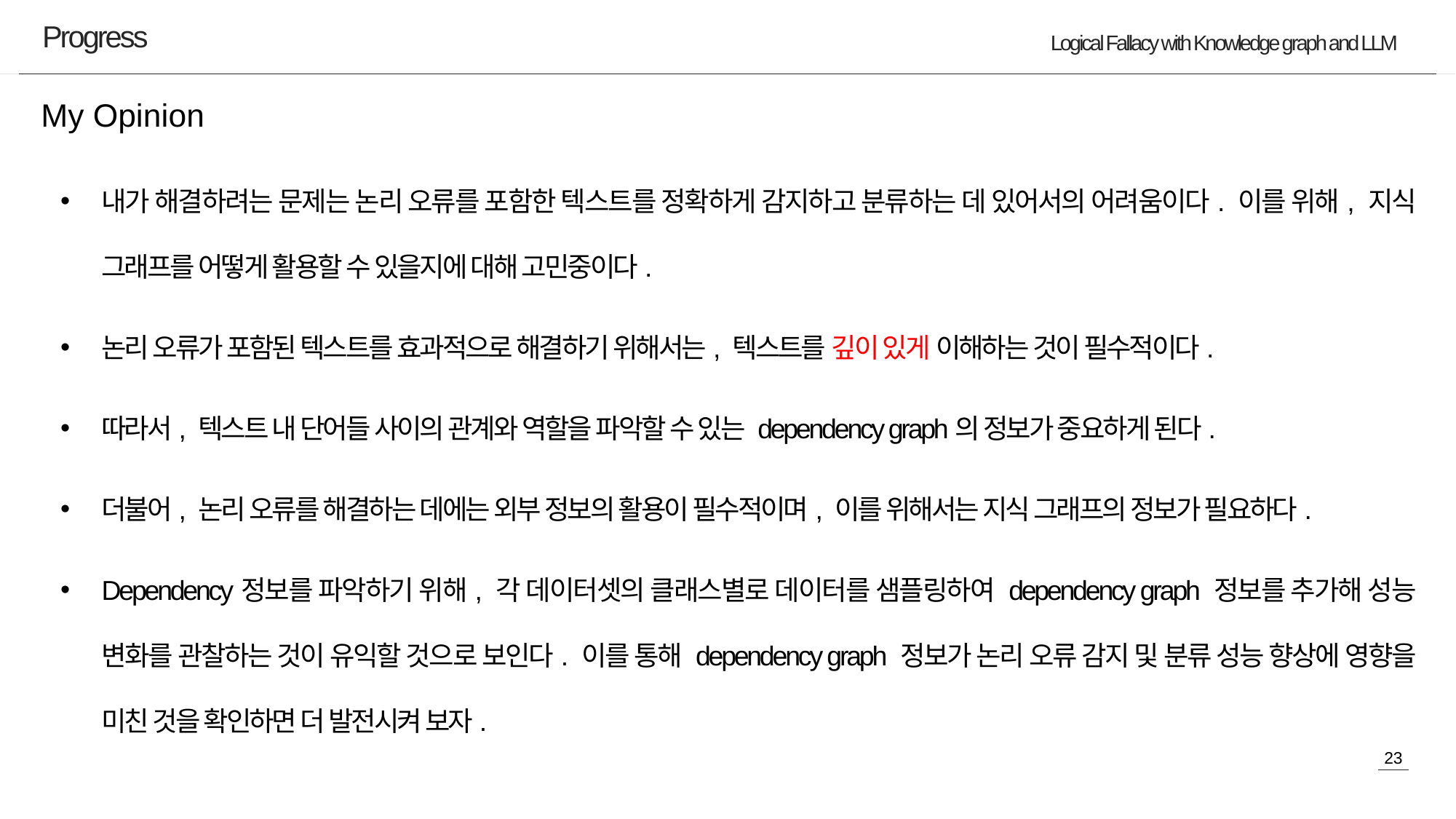

Progress
My Opinion
내가 해결하려는 문제는 논리 오류를 포함한 텍스트를 정확하게 감지하고 분류하는 데 있어서의 어려움이다. 이를 위해, 지식 그래프를 어떻게 활용할 수 있을지에 대해 고민중이다.
논리 오류가 포함된 텍스트를 효과적으로 해결하기 위해서는, 텍스트를 깊이 있게 이해하는 것이 필수적이다.
따라서, 텍스트 내 단어들 사이의 관계와 역할을 파악할 수 있는 dependency graph의 정보가 중요하게 된다.
더불어, 논리 오류를 해결하는 데에는 외부 정보의 활용이 필수적이며, 이를 위해서는 지식 그래프의 정보가 필요하다.
Dependency정보를 파악하기 위해, 각 데이터셋의 클래스별로 데이터를 샘플링하여 dependency graph 정보를 추가해 성능 변화를 관찰하는 것이 유익할 것으로 보인다. 이를 통해 dependency graph 정보가 논리 오류 감지 및 분류 성능 향상에 영향을 미친 것을 확인하면 더 발전시켜 보자.